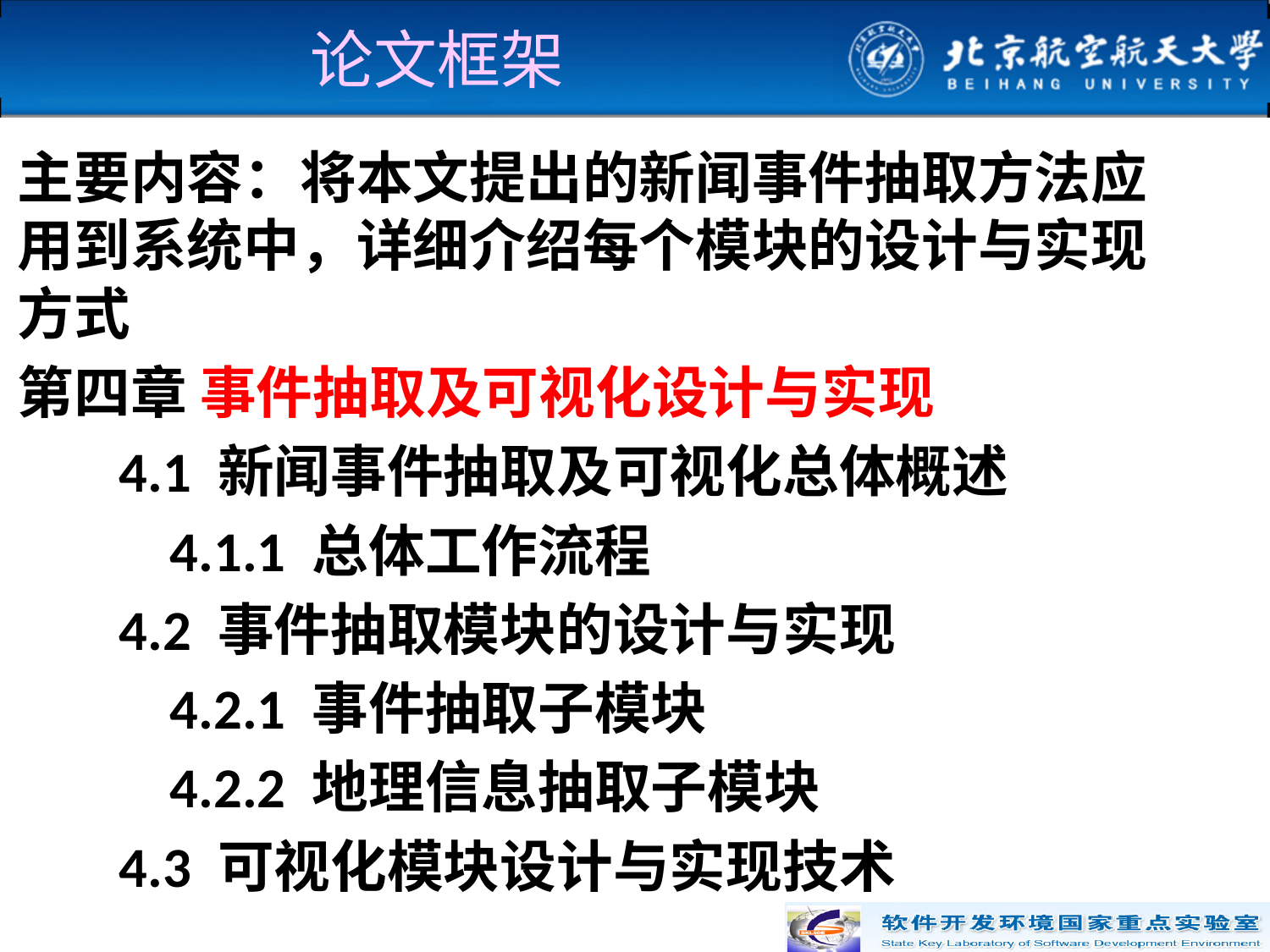

# 论文框架
主要内容：将本文提出的新闻事件抽取方法应用到系统中，详细介绍每个模块的设计与实现方式
第四章 事件抽取及可视化设计与实现
        4.1 新闻事件抽取及可视化总体概述
            4.1.1 总体工作流程
        4.2 事件抽取模块的设计与实现
            4.2.1 事件抽取子模块
            4.2.2 地理信息抽取子模块
        4.3 可视化模块设计与实现技术